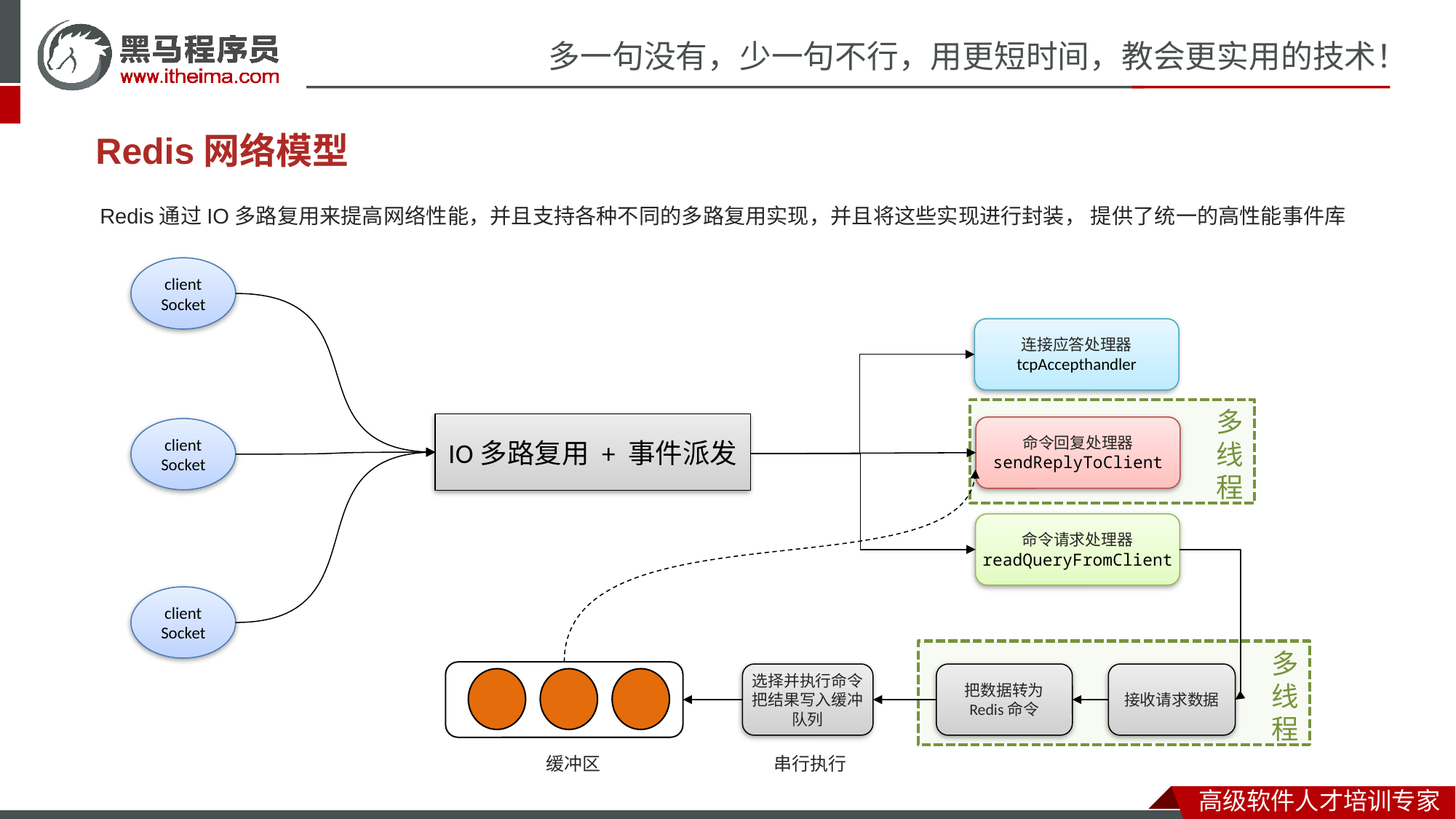

# Redis网络模型
Redis通过IO多路复用来提高网络性能，并且支持各种不同的多路复用实现，并且将这些实现进行封装， 提供了统一的高性能事件库
client
Socket
连接应答处理器
tcpAccepthandler
多
线
程
IO多路复用 + 事件派发
命令回复处理器
sendReplyToClient
client
Socket
命令请求处理器
readQueryFromClient
client
Socket
多
线
程

接收请求数据
选择并执行命令
把结果写入缓冲队列
把数据转为
Redis命令

缓冲区
串行执行